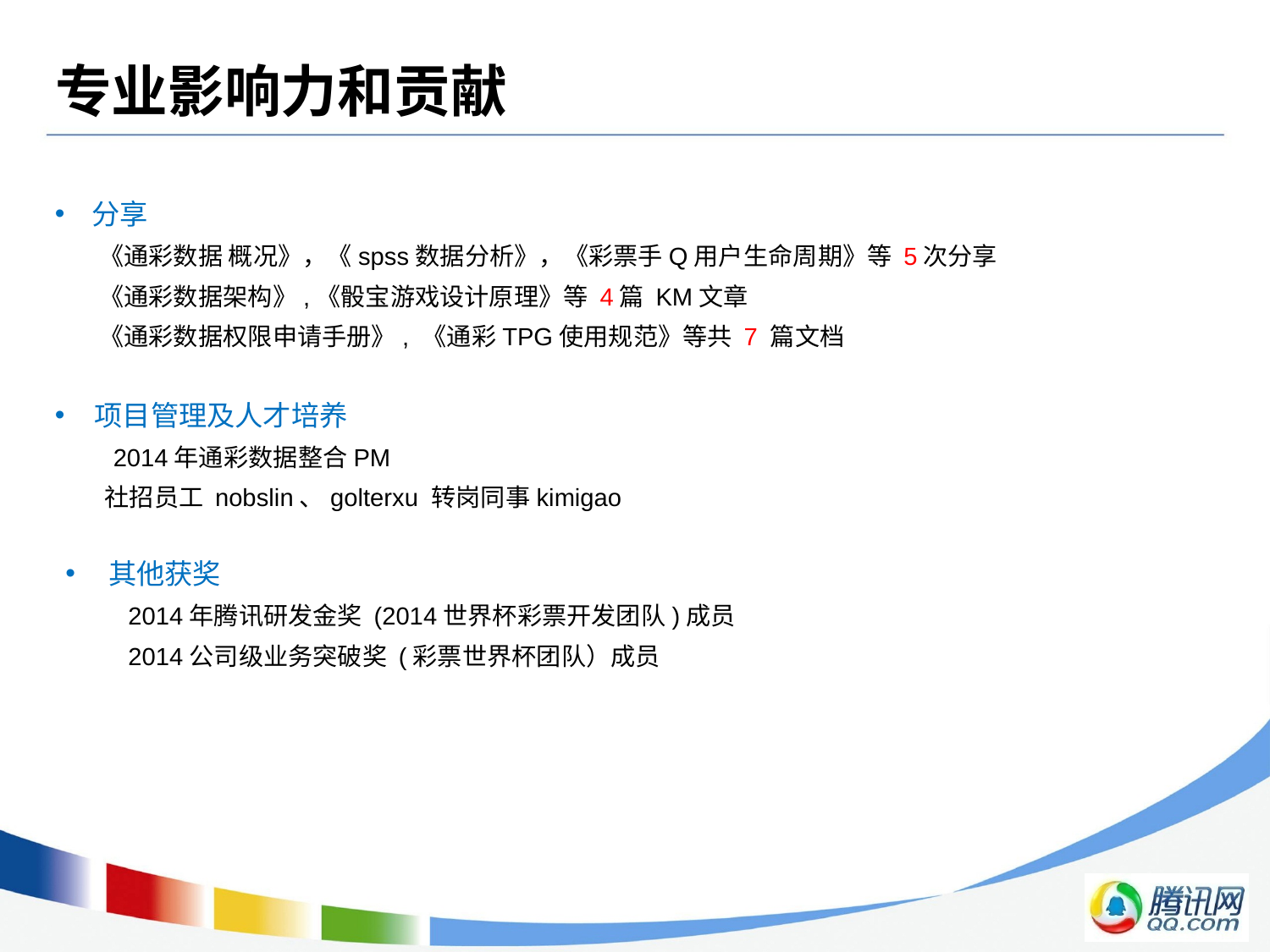

# 专业影响力和贡献
 分享
       《通彩数据 概况》，《spss数据分析》，《彩票手Q用户生命周期》等 5次分享
       《通彩数据架构》,《骰宝游戏设计原理》等 4篇 KM文章
       《通彩数据权限申请手册》, 《通彩TPG使用规范》等共 7 篇文档
项目管理及人才培养
            2014年通彩数据整合PM
        社招员工 nobslin、golterxu 转岗同事kimigao
  其他获奖
         2014年腾讯研发金奖 (2014世界杯彩票开发团队)成员
         2014公司级业务突破奖 (彩票世界杯团队）成员